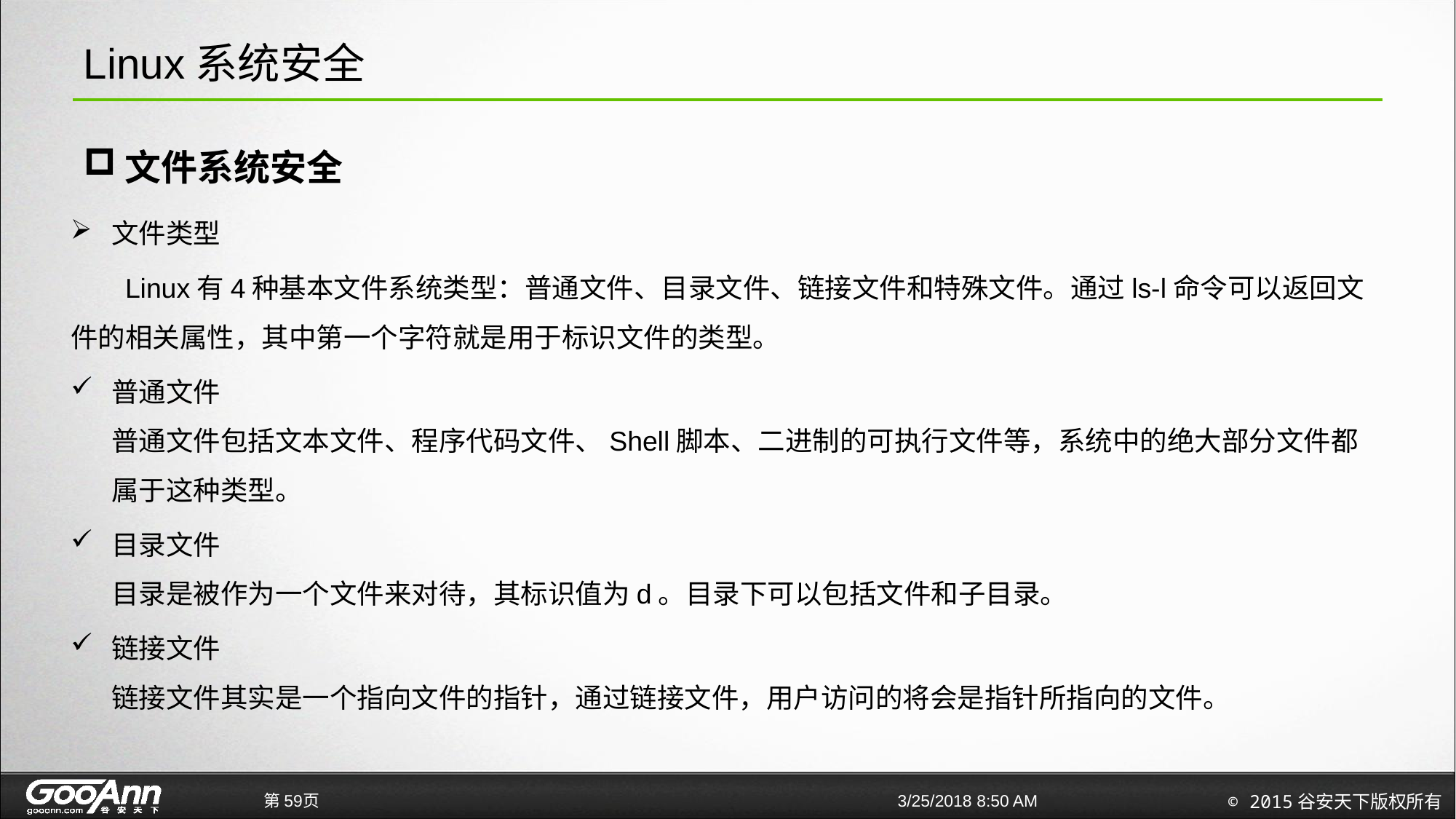

# Linux系统安全
文件系统安全
文件类型
Linux有4种基本文件系统类型：普通文件、目录文件、链接文件和特殊文件。通过ls-l命令可以返回文件的相关属性，其中第一个字符就是用于标识文件的类型。
普通文件
普通文件包括文本文件、程序代码文件、Shell脚本、二进制的可执行文件等，系统中的绝大部分文件都属于这种类型。
目录文件
目录是被作为一个文件来对待，其标识值为d。目录下可以包括文件和子目录。
链接文件
链接文件其实是一个指向文件的指针，通过链接文件，用户访问的将会是指针所指向的文件。